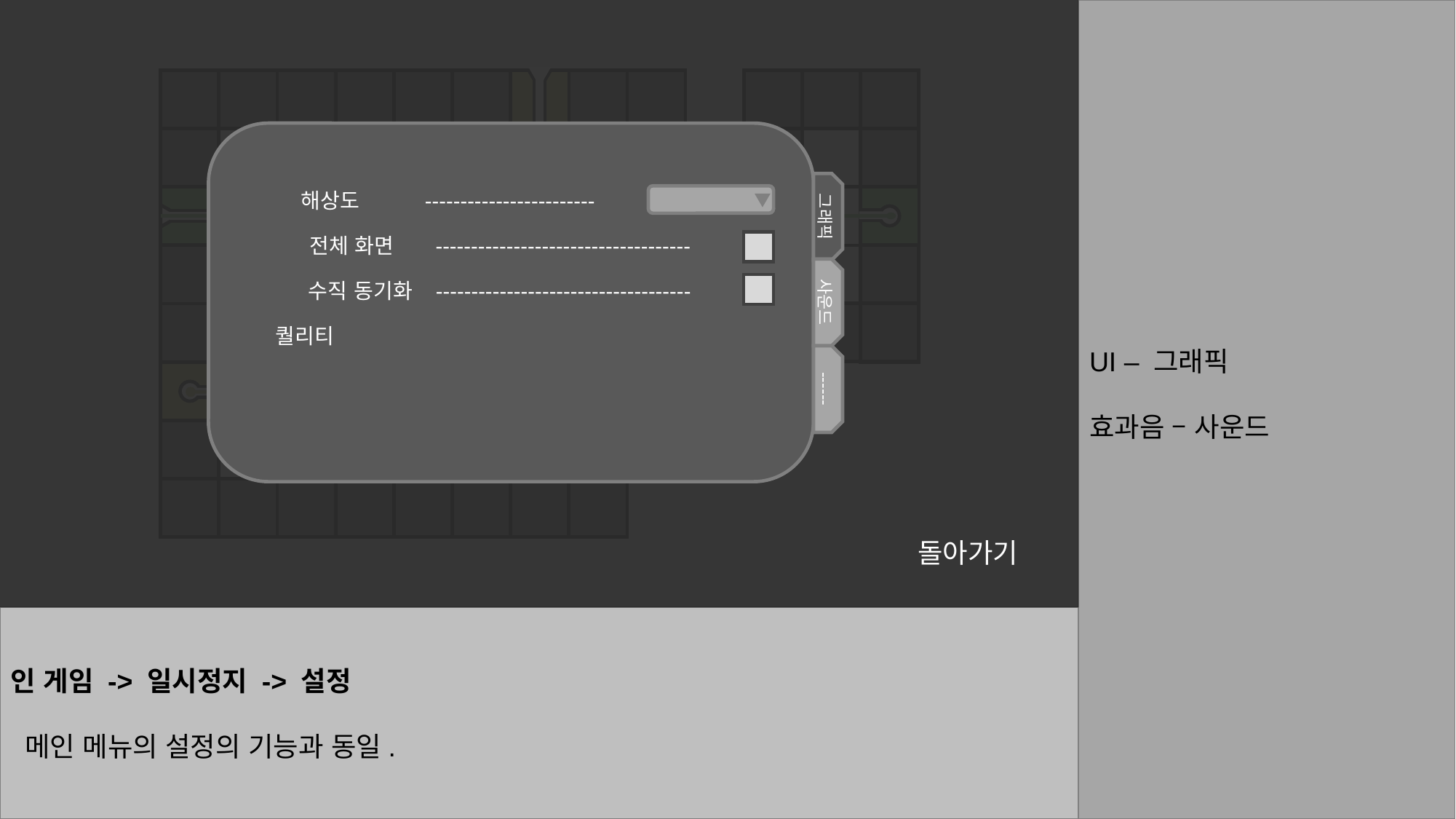

UI – 그래픽

효과음 – 사운드

해상도          ------------------------

그래픽
전체 화면      ------------------------------------

수직 동기화   ------------------------------------

사운드
퀄리티
------
돌아가기
인 게임 -> 일시정지 -> 설정

 메인 메뉴의 설정의 기능과 동일.